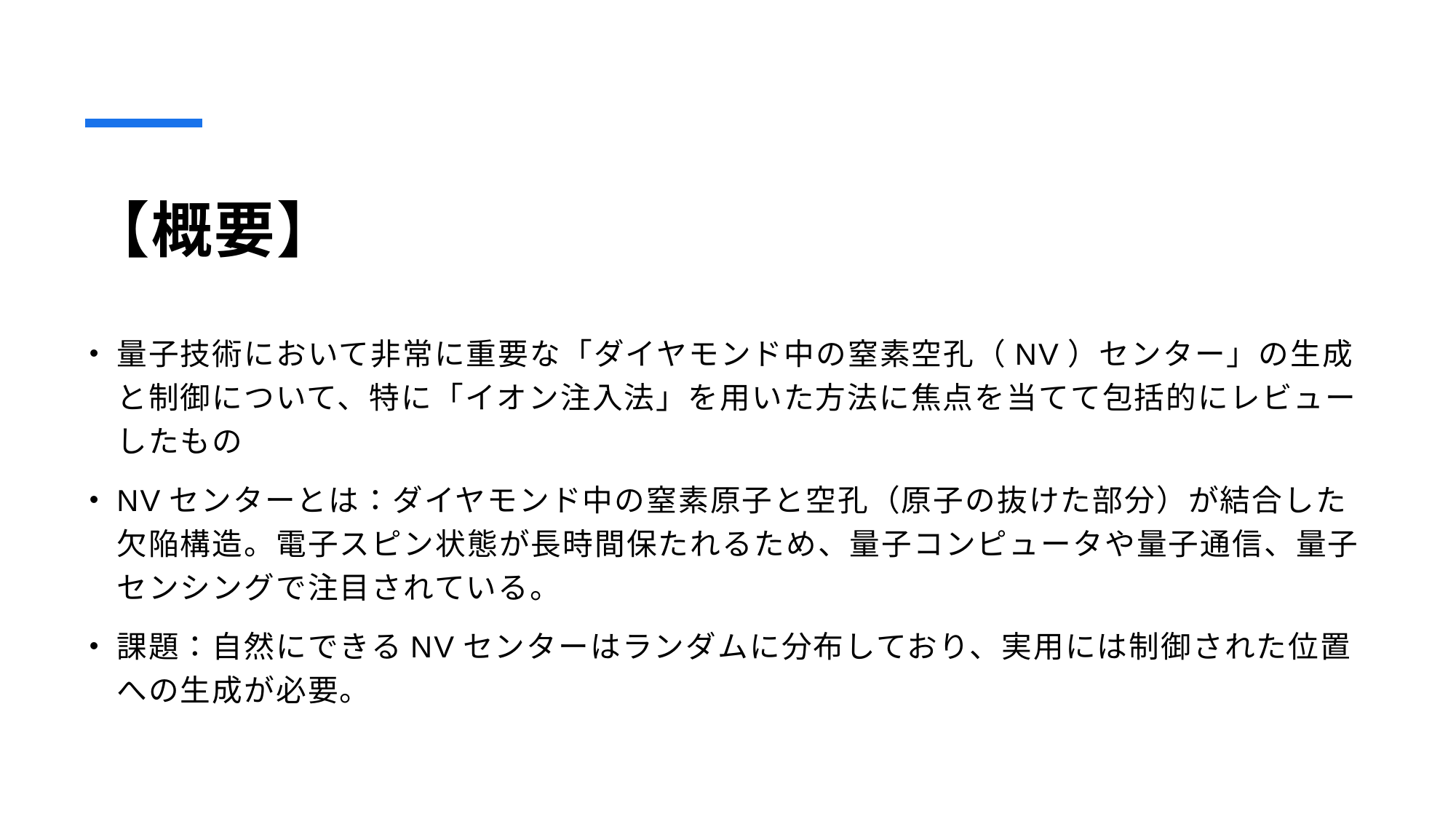

# 【概要】
量子技術において非常に重要な「ダイヤモンド中の窒素空孔（NV）センター」の生成と制御について、特に「イオン注入法」を用いた方法に焦点を当てて包括的にレビューしたもの
NVセンターとは：ダイヤモンド中の窒素原子と空孔（原子の抜けた部分）が結合した欠陥構造。電子スピン状態が長時間保たれるため、量子コンピュータや量子通信、量子センシングで注目されている。
課題：自然にできるNVセンターはランダムに分布しており、実用には制御された位置への生成が必要。